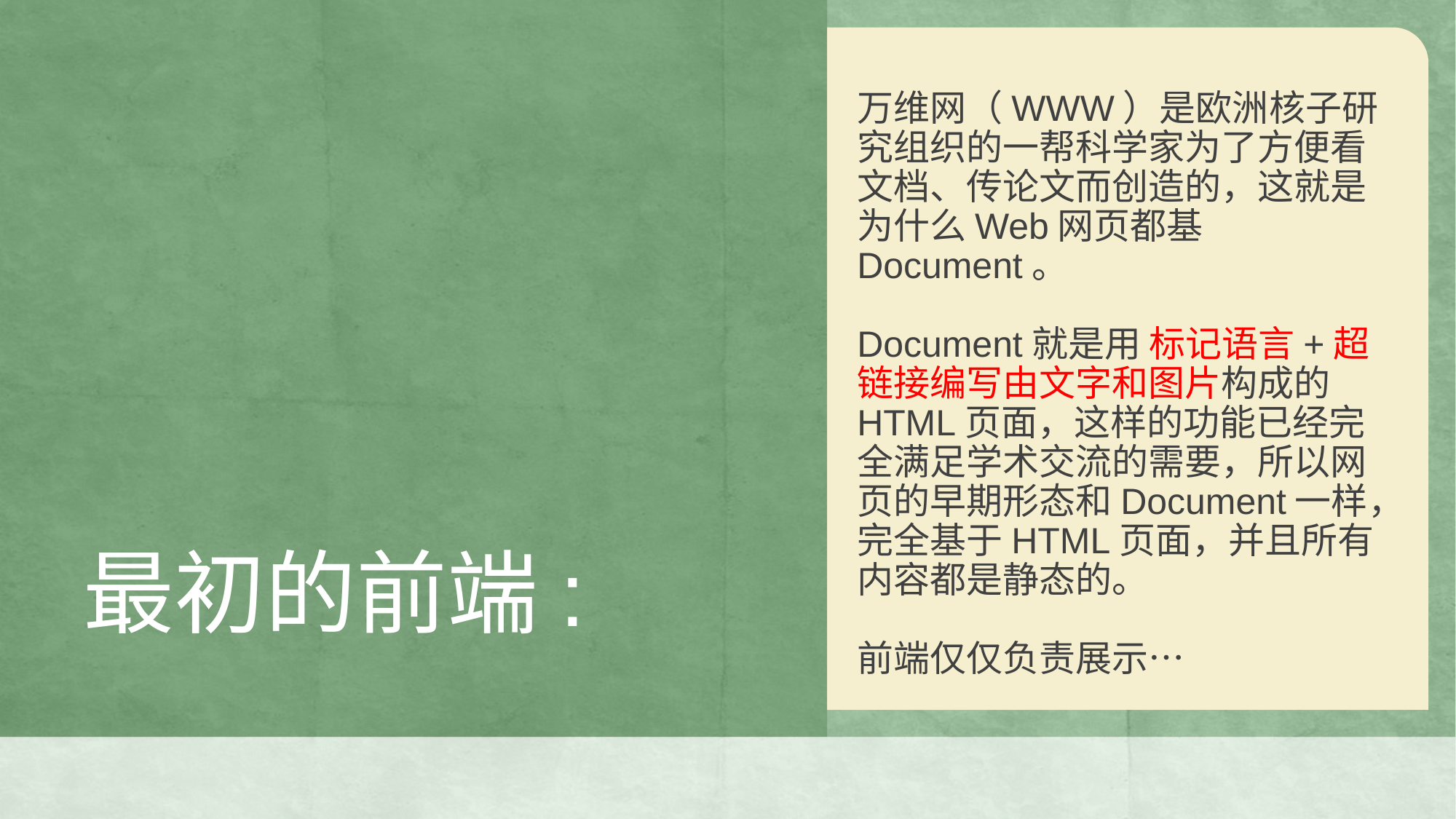

万维网（WWW）是欧洲核子研究组织的一帮科学家为了方便看文档、传论文而创造的，这就是为什么Web网页都基
Document。

Document就是用 标记语言+超链接编写由文字和图片构成的HTML页面，这样的功能已经完全满足学术交流的需要，所以网页的早期形态和Document一样，完全基于HTML页面，并且所有内容都是静态的。

前端仅仅负责展示…
# 最初的前端: